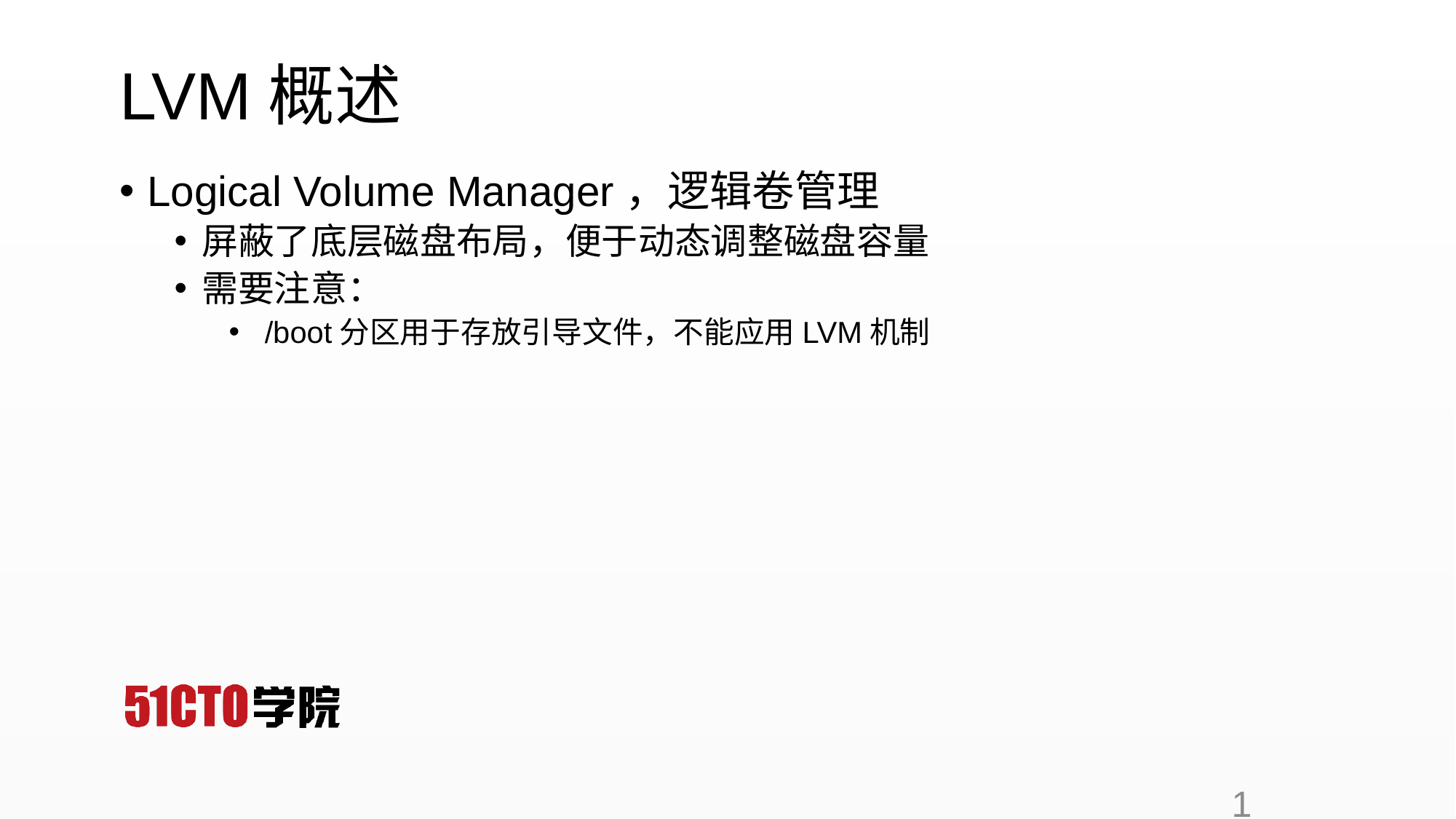

# LVM概述
Logical Volume Manager，逻辑卷管理
屏蔽了底层磁盘布局，便于动态调整磁盘容量
需要注意：
 /boot分区用于存放引导文件，不能应用LVM机制
119